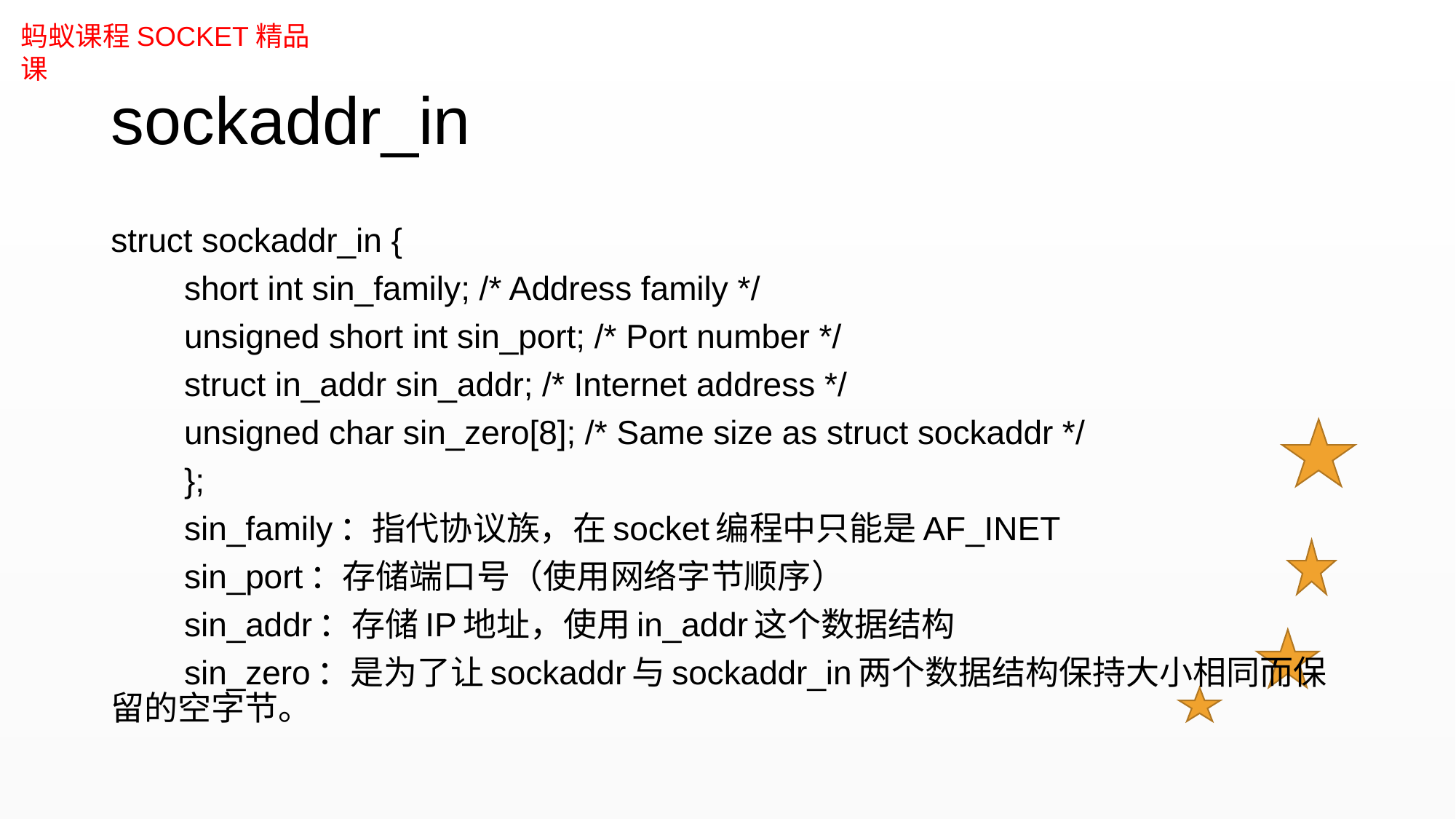

# sockaddr_in
struct sockaddr_in {
　　short int sin_family; /* Address family */
　　unsigned short int sin_port; /* Port number */
　　struct in_addr sin_addr; /* Internet address */
　　unsigned char sin_zero[8]; /* Same size as struct sockaddr */
　　};
　　sin_family：指代协议族，在socket编程中只能是AF_INET
　　sin_port：存储端口号（使用网络字节顺序）
　　sin_addr：存储IP地址，使用in_addr这个数据结构
　　sin_zero：是为了让sockaddr与sockaddr_in两个数据结构保持大小相同而保留的空字节。